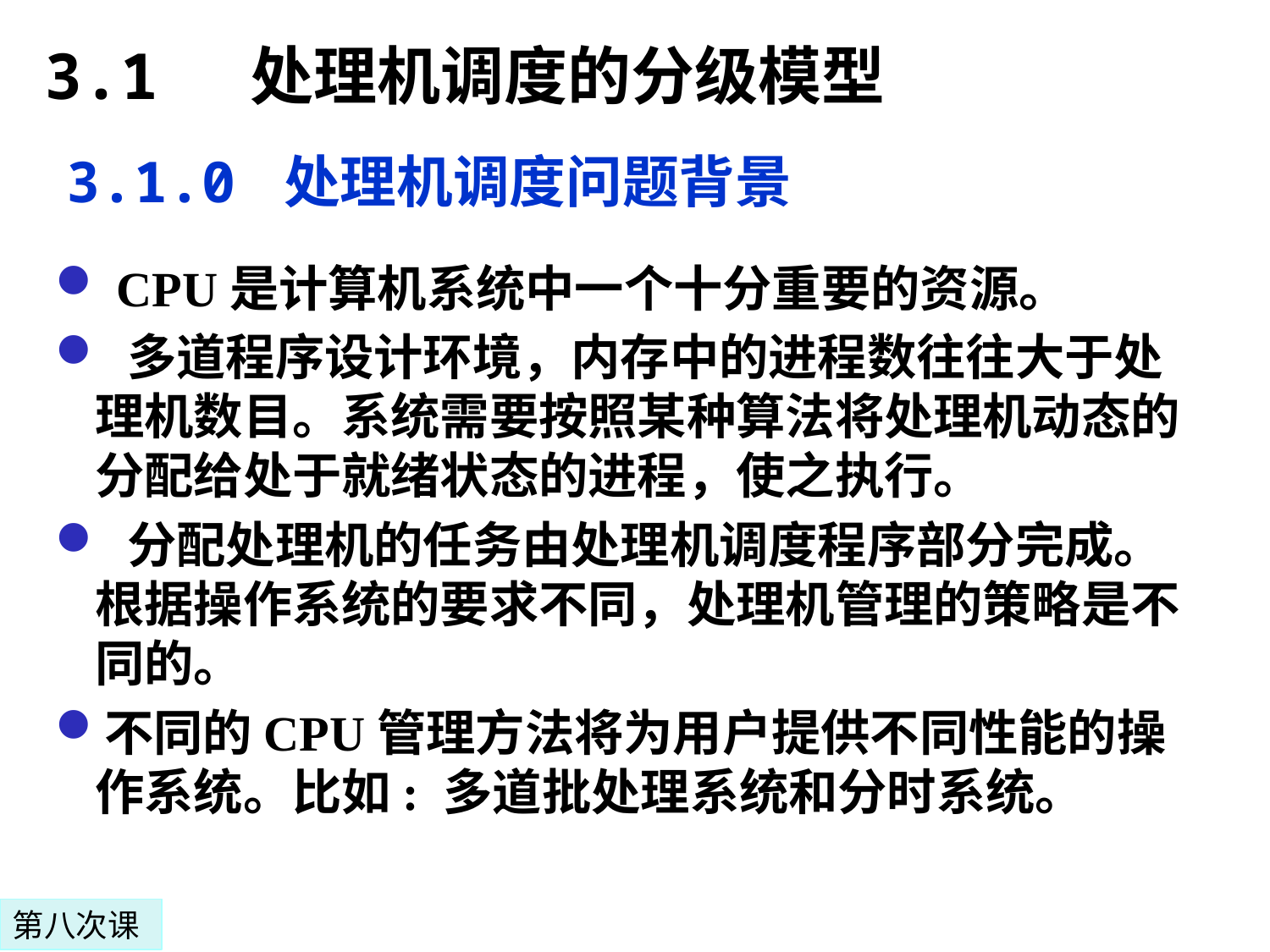

# 3.1  处理机调度的分级模型
3.1.0 处理机调度问题背景
 CPU是计算机系统中一个十分重要的资源。
 多道程序设计环境，内存中的进程数往往大于处理机数目。系统需要按照某种算法将处理机动态的分配给处于就绪状态的进程，使之执行。
 分配处理机的任务由处理机调度程序部分完成。根据操作系统的要求不同，处理机管理的策略是不同的。
不同的CPU管理方法将为用户提供不同性能的操作系统。比如: 多道批处理系统和分时系统。
第八次课